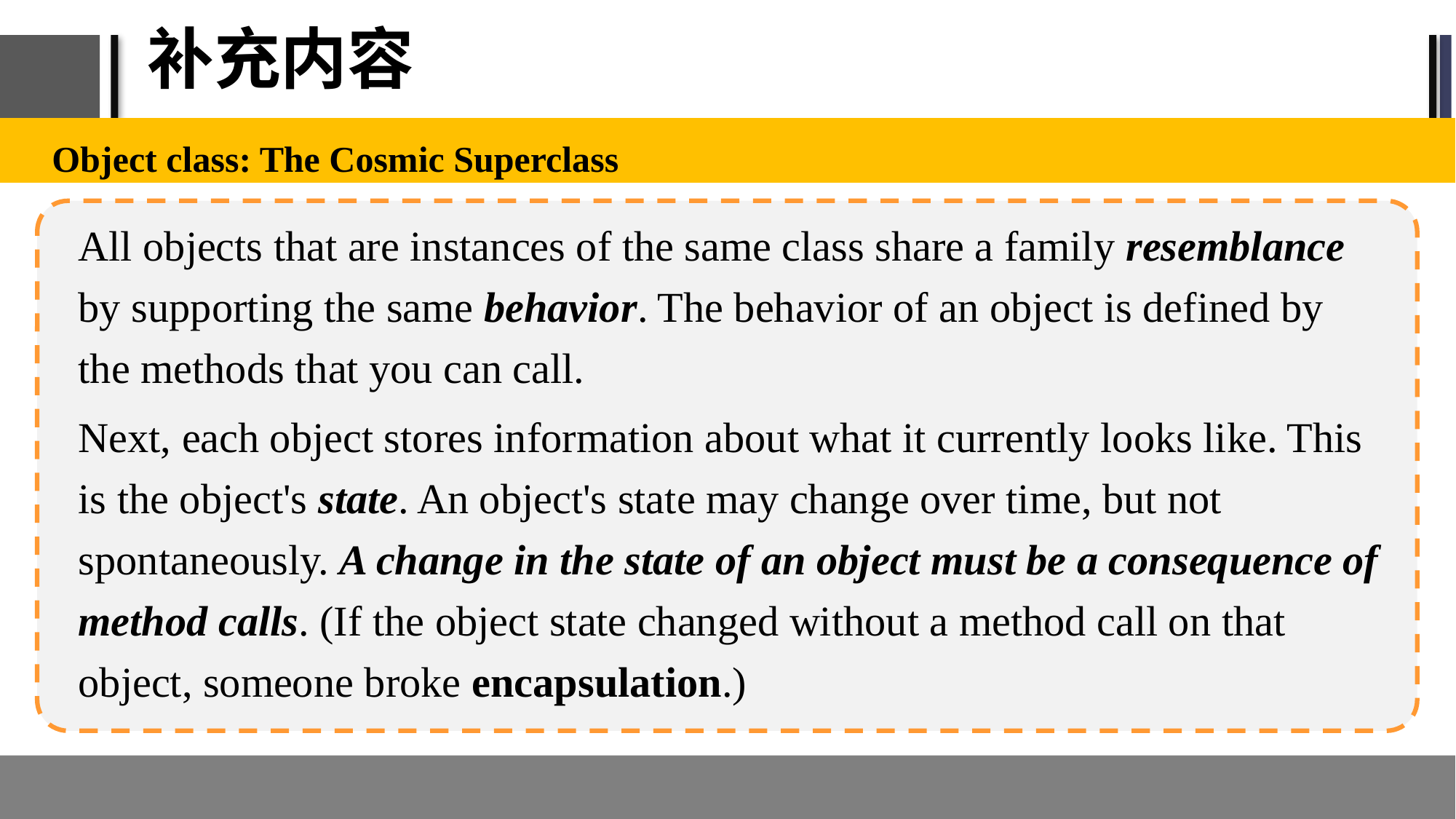

# 补充内容

Object class: The Cosmic Superclass
All objects that are instances of the same class share a family resemblance by supporting the same behavior. The behavior of an object is defined by the methods that you can call.
Next, each object stores information about what it currently looks like. This is the object's state. An object's state may change over time, but not spontaneously. A change in the state of an object must be a consequence of method calls. (If the object state changed without a method call on that object, someone broke encapsulation.)